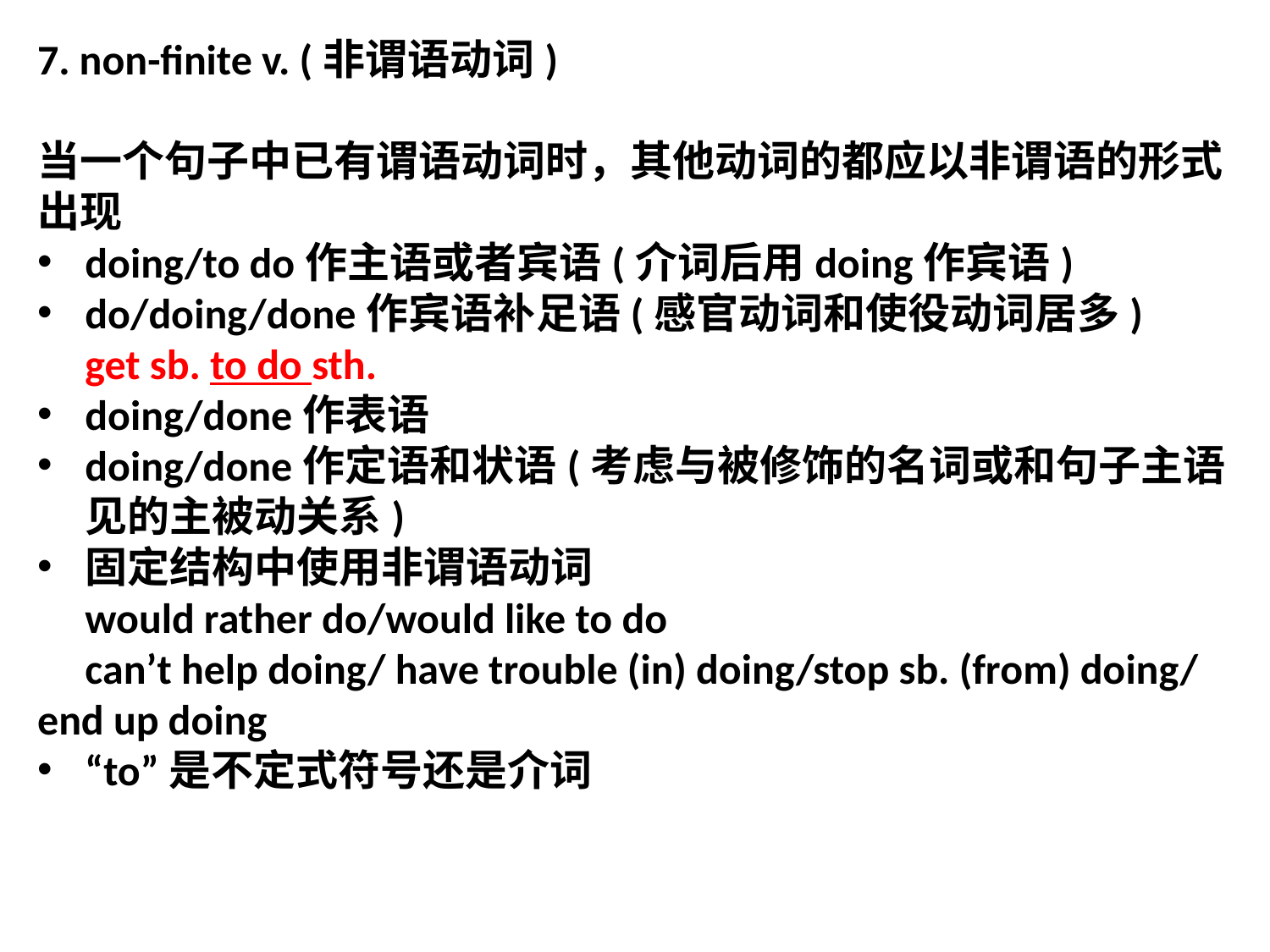

7. non-finite v. (非谓语动词)

当一个句子中已有谓语动词时，其他动词的都应以非谓语的形式出现
doing/to do作主语或者宾语(介词后用doing作宾语)
do/doing/done作宾语补足语(感官动词和使役动词居多)
     get sb. to do sth.
doing/done作表语
doing/done作定语和状语(考虑与被修饰的名词或和句子主语见的主被动关系)
固定结构中使用非谓语动词
     would rather do/would like to do
     can’t help doing/ have trouble (in) doing/stop sb. (from) doing/ end up doing
“to”是不定式符号还是介词